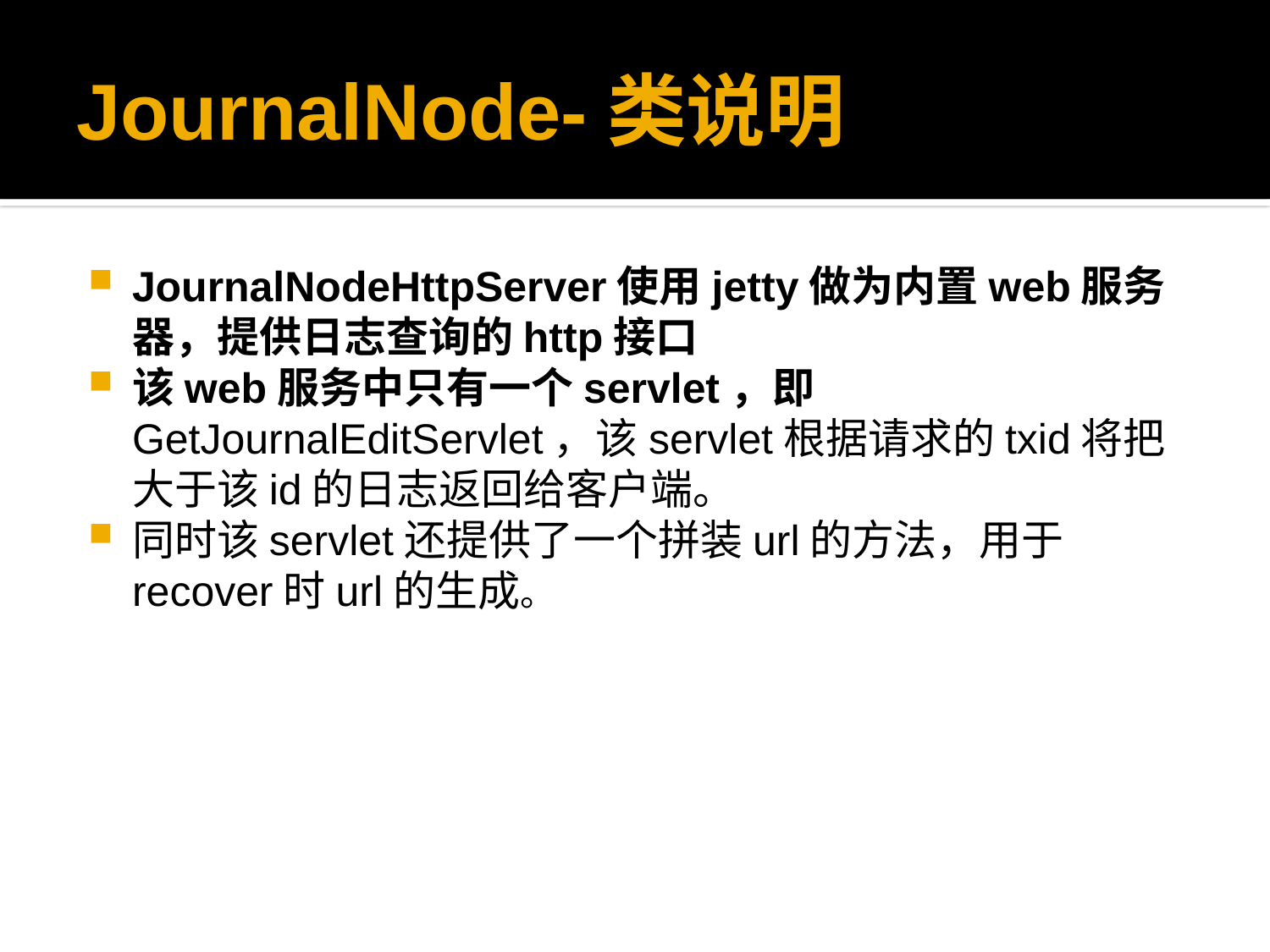

# JournalNode-类说明
JournalNodeHttpServer使用jetty做为内置web服务器，提供日志查询的http接口
该web服务中只有一个servlet，即GetJournalEditServlet，该servlet根据请求的txid将把大于该id的日志返回给客户端。
同时该servlet还提供了一个拼装url的方法，用于recover时url的生成。